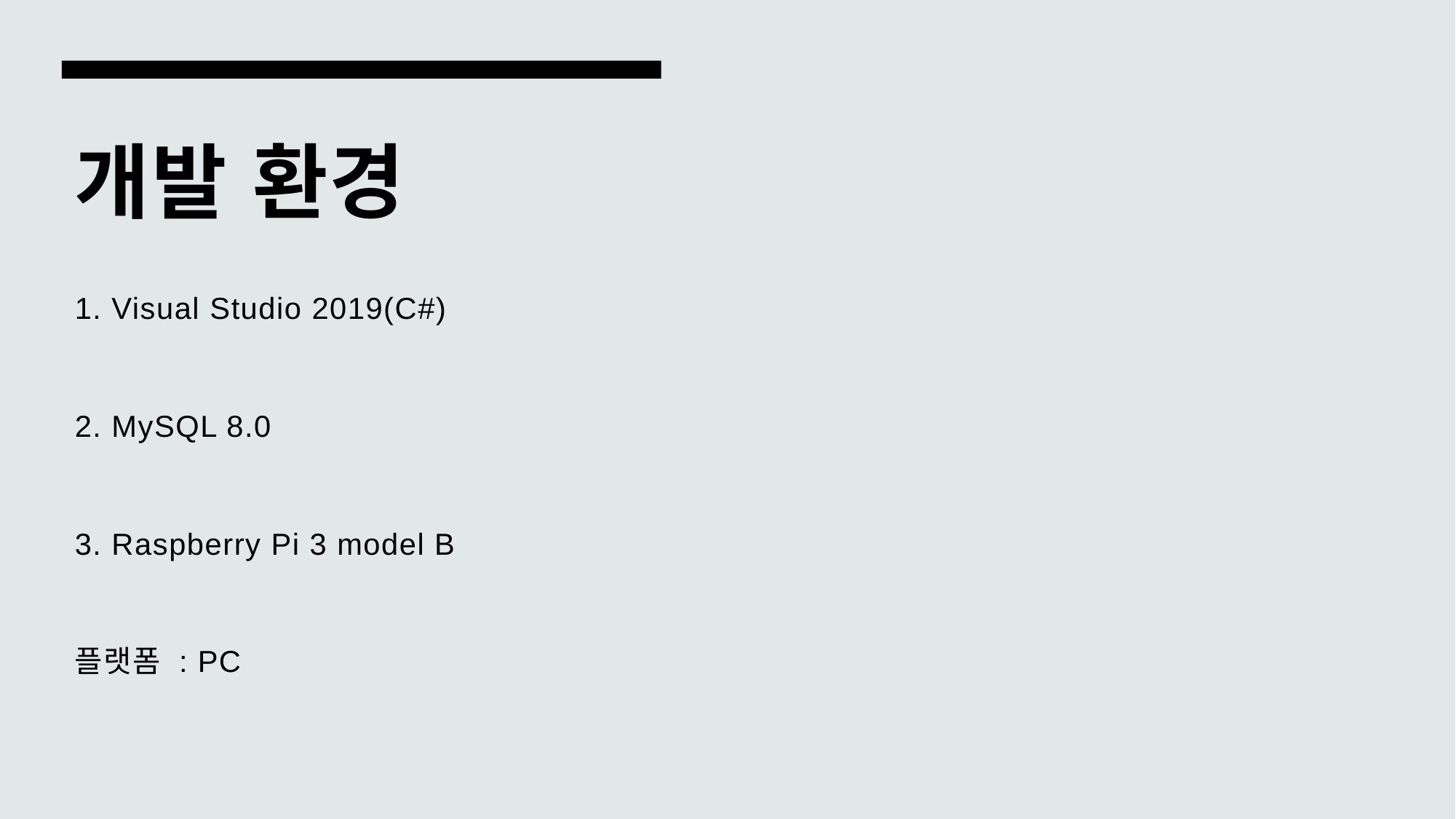

# 개발 환경
1. Visual Studio 2019(C#)

2. MySQL 8.0

3. Raspberry Pi 3 model B

플랫폼 : PC